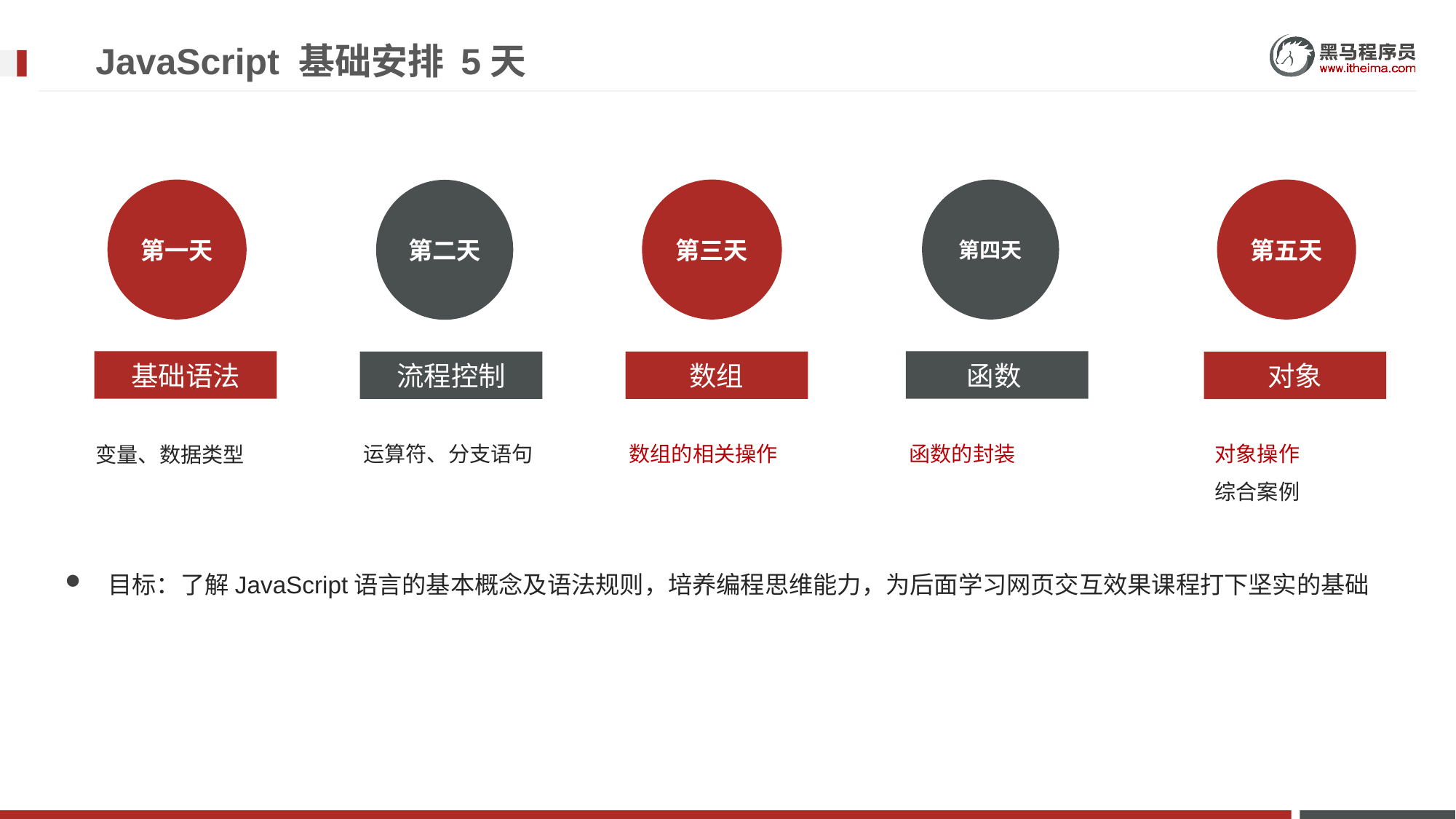

# JavaScript 基础安排 5天
第三天
数组
数组的相关操作
第四天
函数
函数的封装
第五天
对象
对象操作
综合案例
第一天
变量、数据类型
第二天
流程控制
运算符、分支语句
基础语法
目标：了解JavaScript语言的基本概念及语法规则，培养编程思维能力，为后面学习网页交互效果课程打下坚实的基础